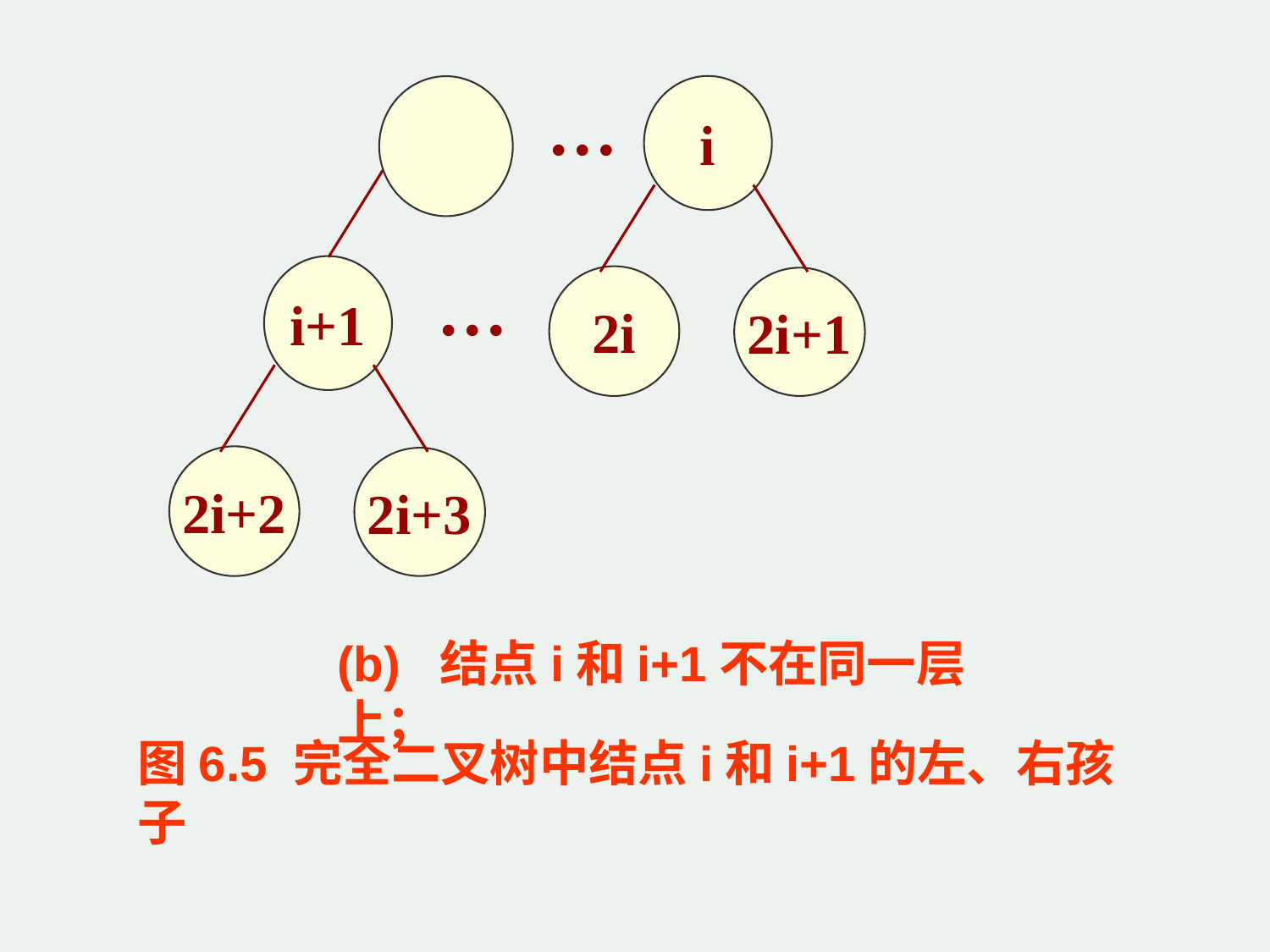

i

…

i+1
…
2i
2i+1

2i+2
2i+3
(b)  结点i和i+1不在同一层上；
图6.5 完全二叉树中结点i和i+1的左、右孩子